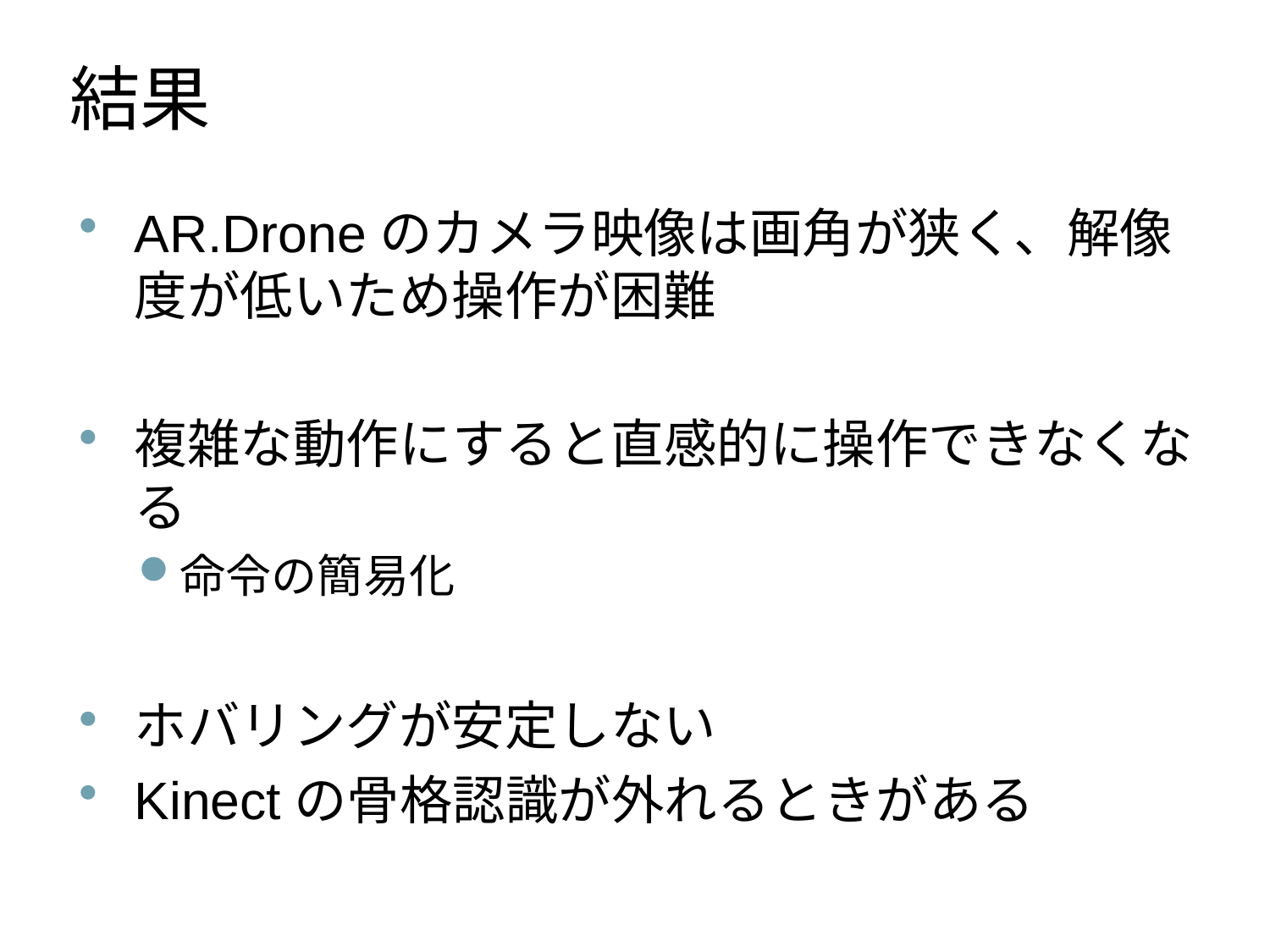

# 結果

AR.Droneのカメラ映像は画角が狭く、解像度が低いため操作が困難

複雑な動作にすると直感的に操作できなくなる
命令の簡易化

ホバリングが安定しない
Kinectの骨格認識が外れるときがある